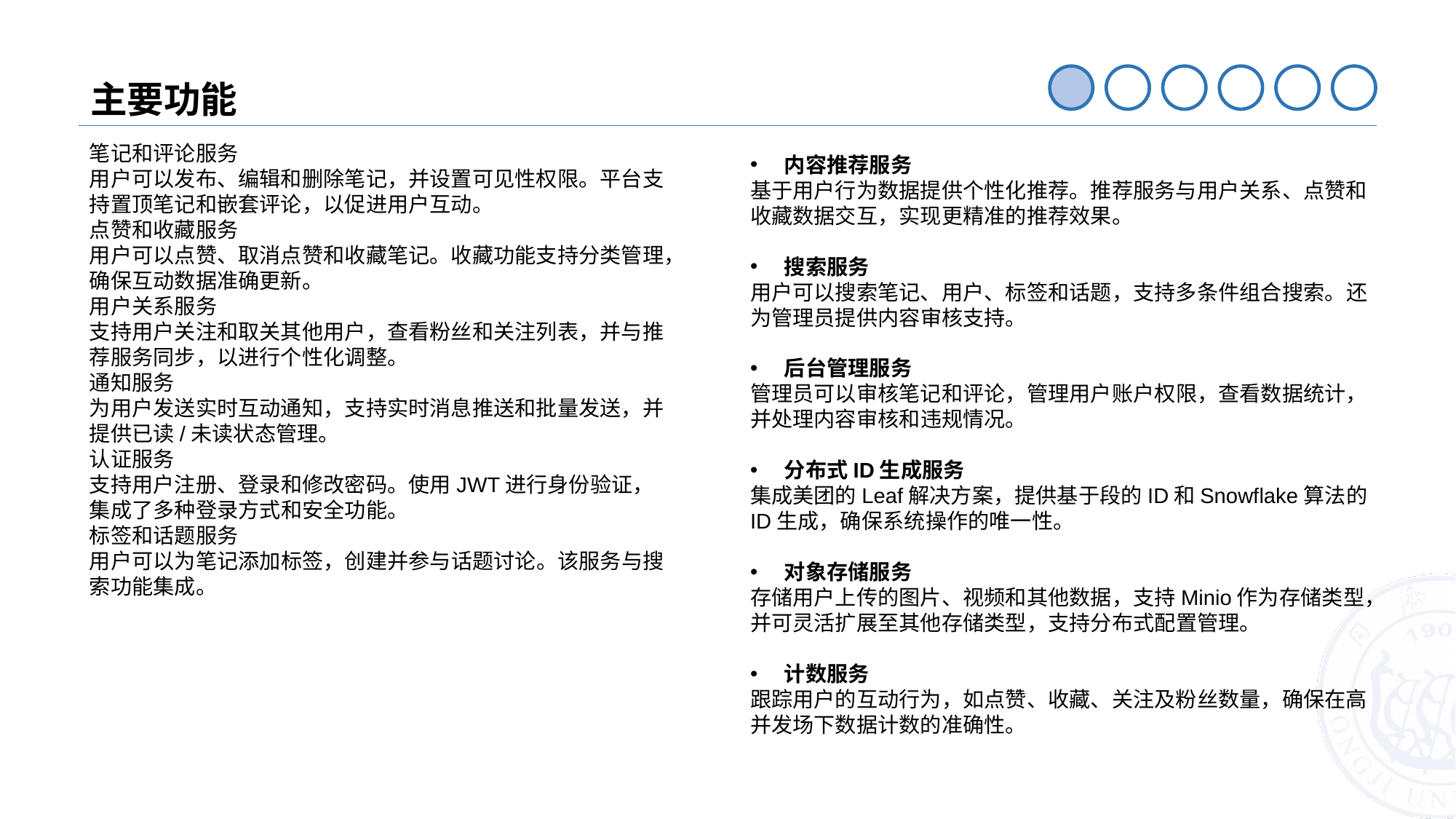

主要功能

笔记和评论服务
用户可以发布、编辑和删除笔记，并设置可见性权限。平台支持置顶笔记和嵌套评论，以促进用户互动。
点赞和收藏服务
用户可以点赞、取消点赞和收藏笔记。收藏功能支持分类管理，确保互动数据准确更新。
用户关系服务
支持用户关注和取关其他用户，查看粉丝和关注列表，并与推荐服务同步，以进行个性化调整。
通知服务
为用户发送实时互动通知，支持实时消息推送和批量发送，并提供已读/未读状态管理。
认证服务
支持用户注册、登录和修改密码。使用JWT进行身份验证，集成了多种登录方式和安全功能。
标签和话题服务
用户可以为笔记添加标签，创建并参与话题讨论。该服务与搜索功能集成。
内容推荐服务
基于用户行为数据提供个性化推荐。推荐服务与用户关系、点赞和收藏数据交互，实现更精准的推荐效果。

搜索服务
用户可以搜索笔记、用户、标签和话题，支持多条件组合搜索。还为管理员提供内容审核支持。

后台管理服务
管理员可以审核笔记和评论，管理用户账户权限，查看数据统计，并处理内容审核和违规情况。

分布式ID生成服务
集成美团的Leaf解决方案，提供基于段的ID和Snowflake算法的ID生成，确保系统操作的唯一性。

对象存储服务
存储用户上传的图片、视频和其他数据，支持Minio作为存储类型，并可灵活扩展至其他存储类型，支持分布式配置管理。

计数服务
跟踪用户的互动行为，如点赞、收藏、关注及粉丝数量，确保在高并发场下数据计数的准确性。